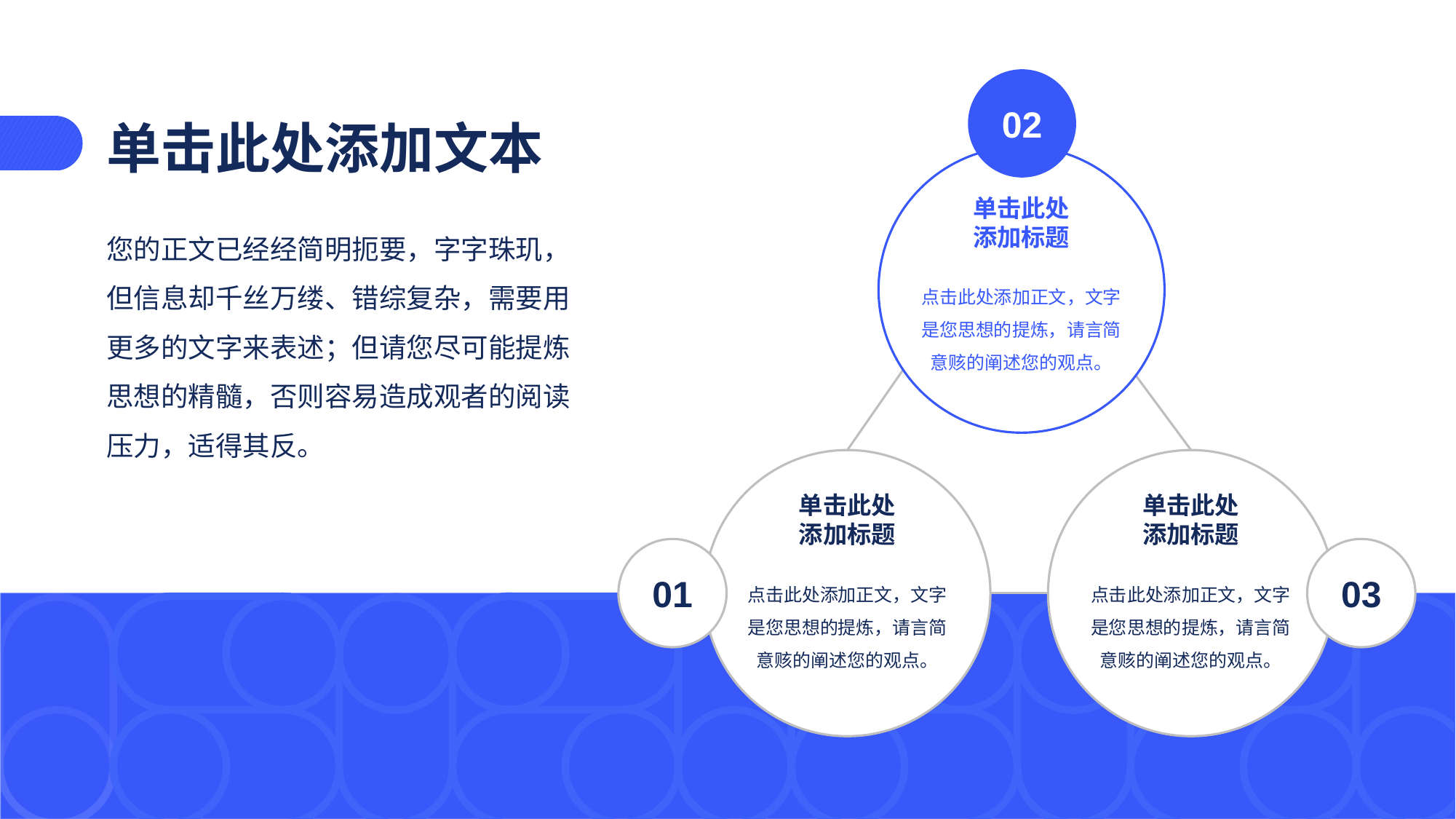

02
单击此处添加文本

单击此处
添加标题
您的正文已经经简明扼要，字字珠玑，但信息却千丝万缕、错综复杂，需要用更多的文字来表述；但请您尽可能提炼思想的精髓，否则容易造成观者的阅读压力，适得其反。
点击此处添加正文，文字是您思想的提炼，请言简意赅的阐述您的观点。

单击此处
添加标题
单击此处
添加标题
01
03
点击此处添加正文，文字是您思想的提炼，请言简意赅的阐述您的观点。
点击此处添加正文，文字是您思想的提炼，请言简意赅的阐述您的观点。